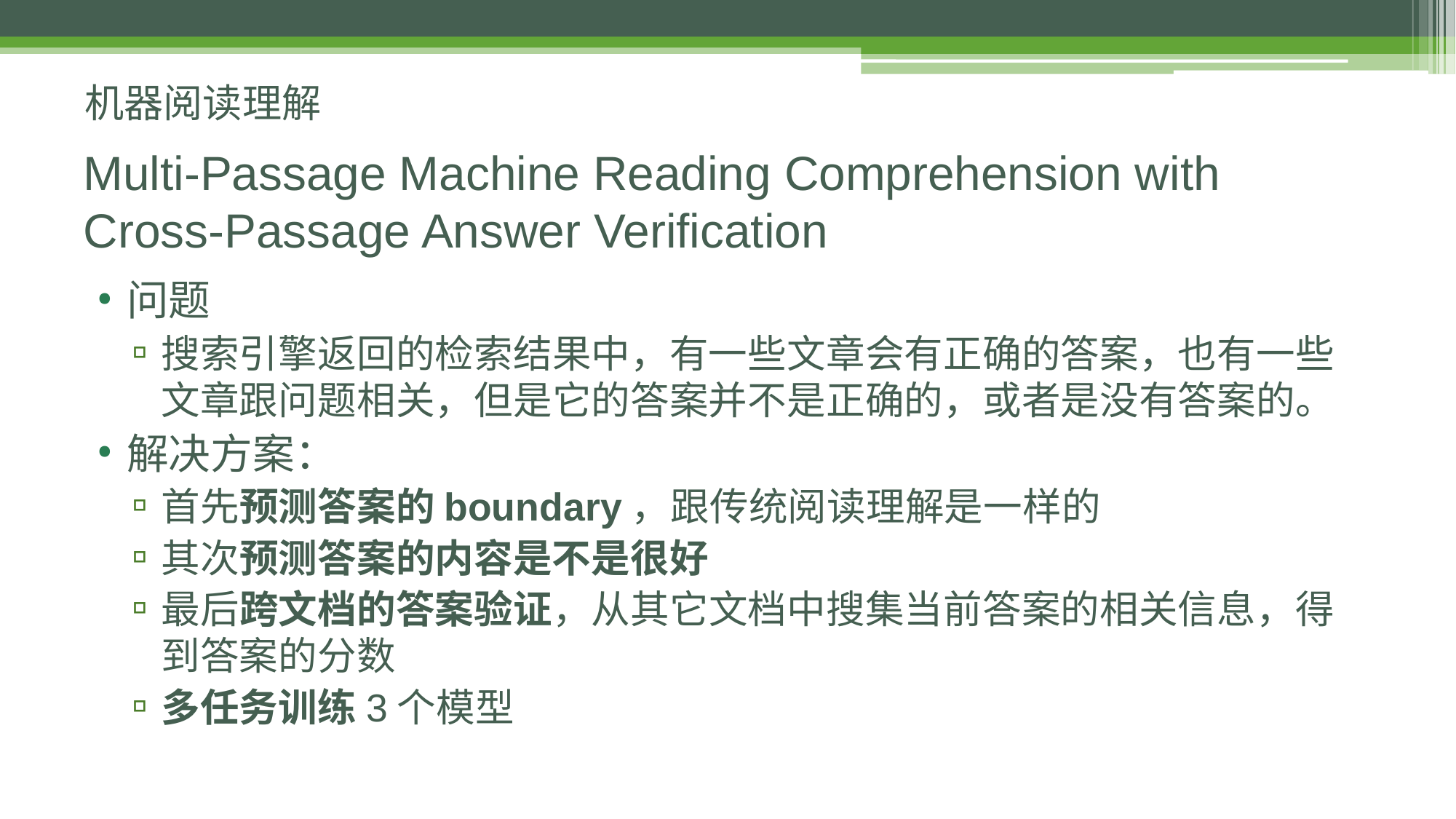

机器阅读理解
# Multi-Passage Machine Reading Comprehension with Cross-Passage Answer Verification
问题
搜索引擎返回的检索结果中，有一些文章会有正确的答案，也有一些文章跟问题相关，但是它的答案并不是正确的，或者是没有答案的。
解决方案：
首先预测答案的boundary，跟传统阅读理解是一样的
其次预测答案的内容是不是很好
最后跨文档的答案验证，从其它文档中搜集当前答案的相关信息，得到答案的分数
多任务训练3个模型